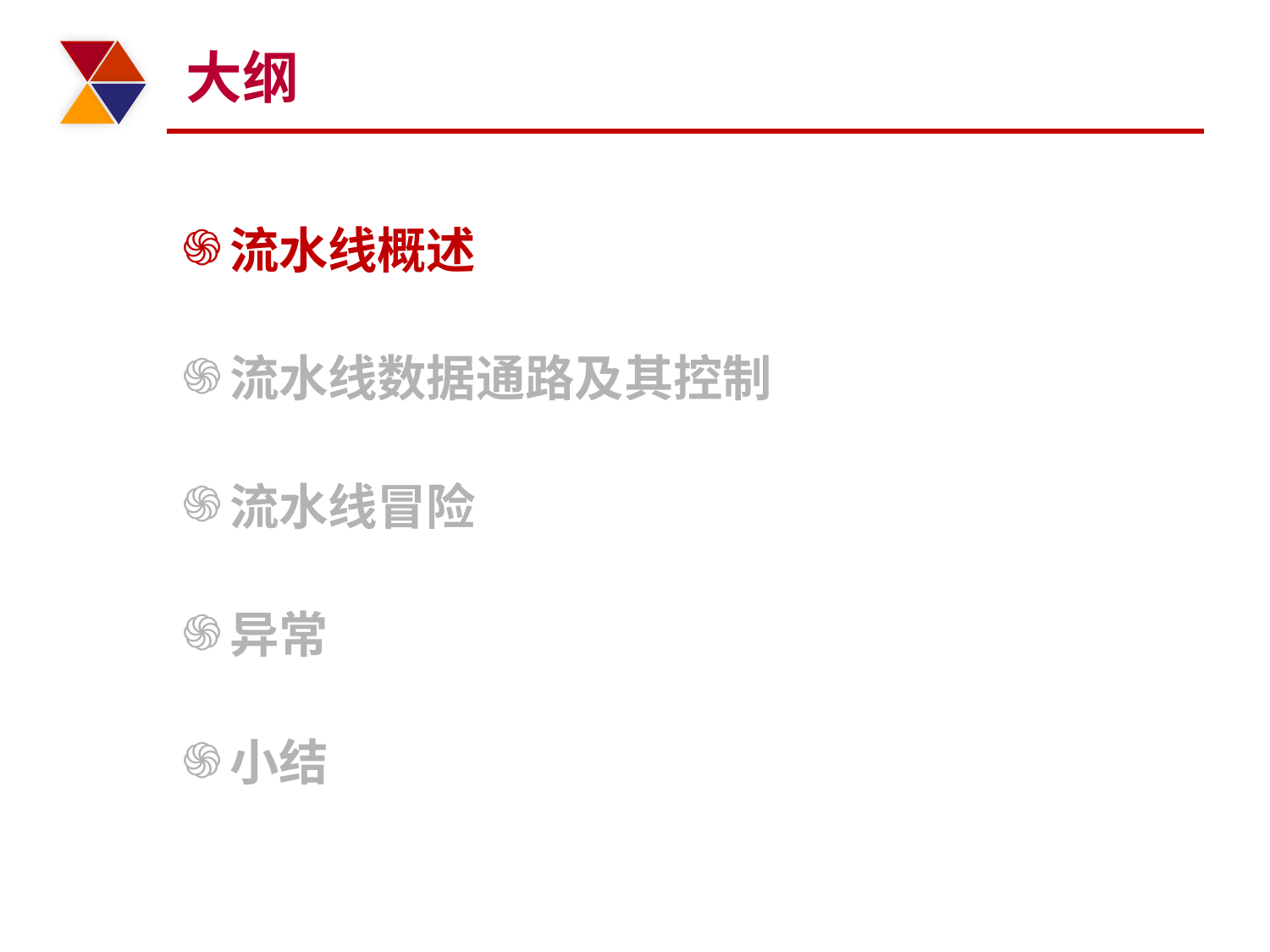

# 大纲
流水线概述
流水线数据通路及其控制
流水线冒险
异常
小结